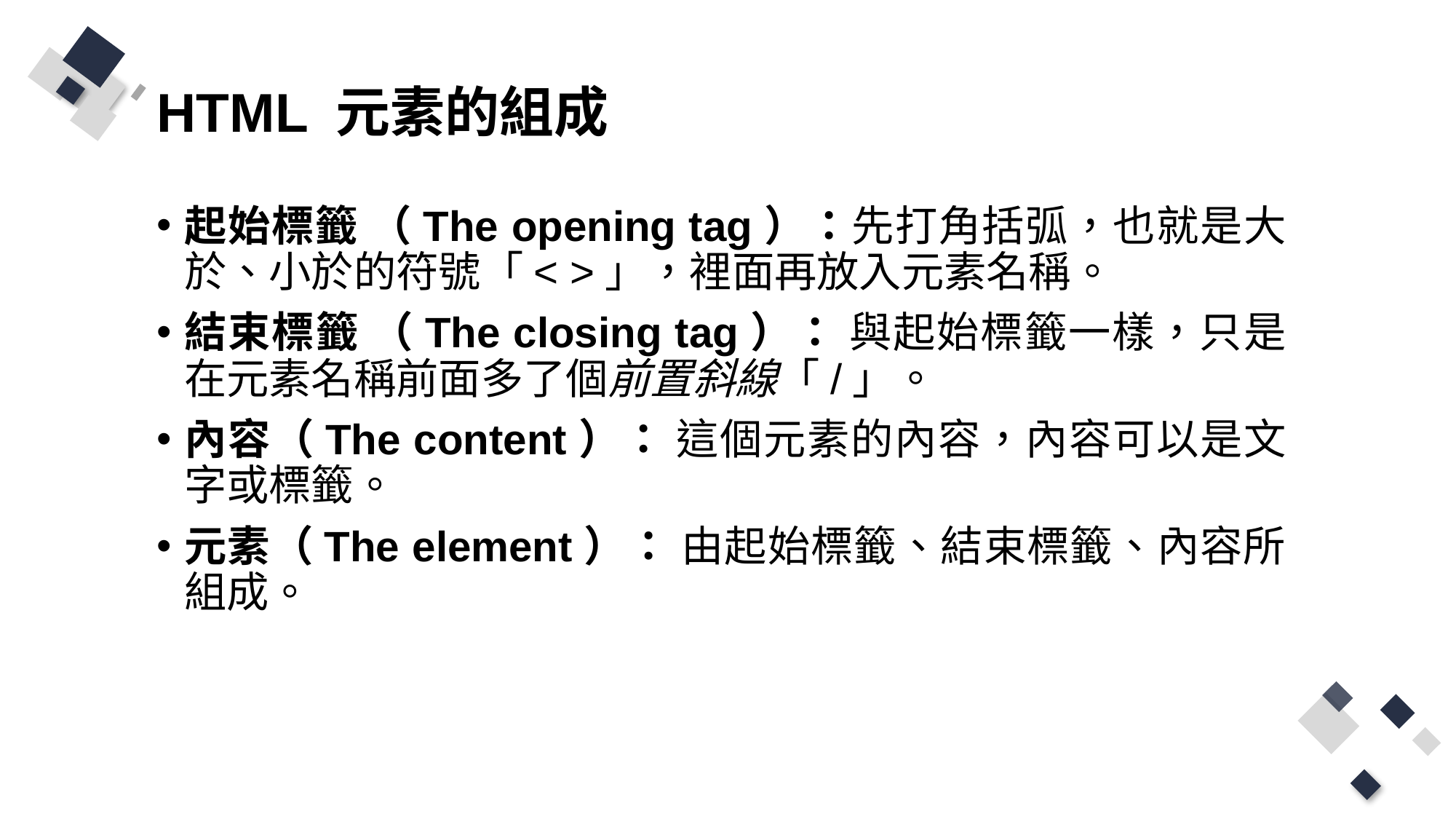

# HTML 元素的組成
起始標籤 （The opening tag）：先打角括弧，也就是大於、小於的符號「< >」，裡面再放入元素名稱。
結束標籤 （The closing tag）： 與起始標籤一樣，只是在元素名稱前面多了個前置斜線「/」。
內容（The content）： 這個元素的內容，內容可以是文字或標籤。
元素（The element）： 由起始標籤、結束標籤、內容所組成。